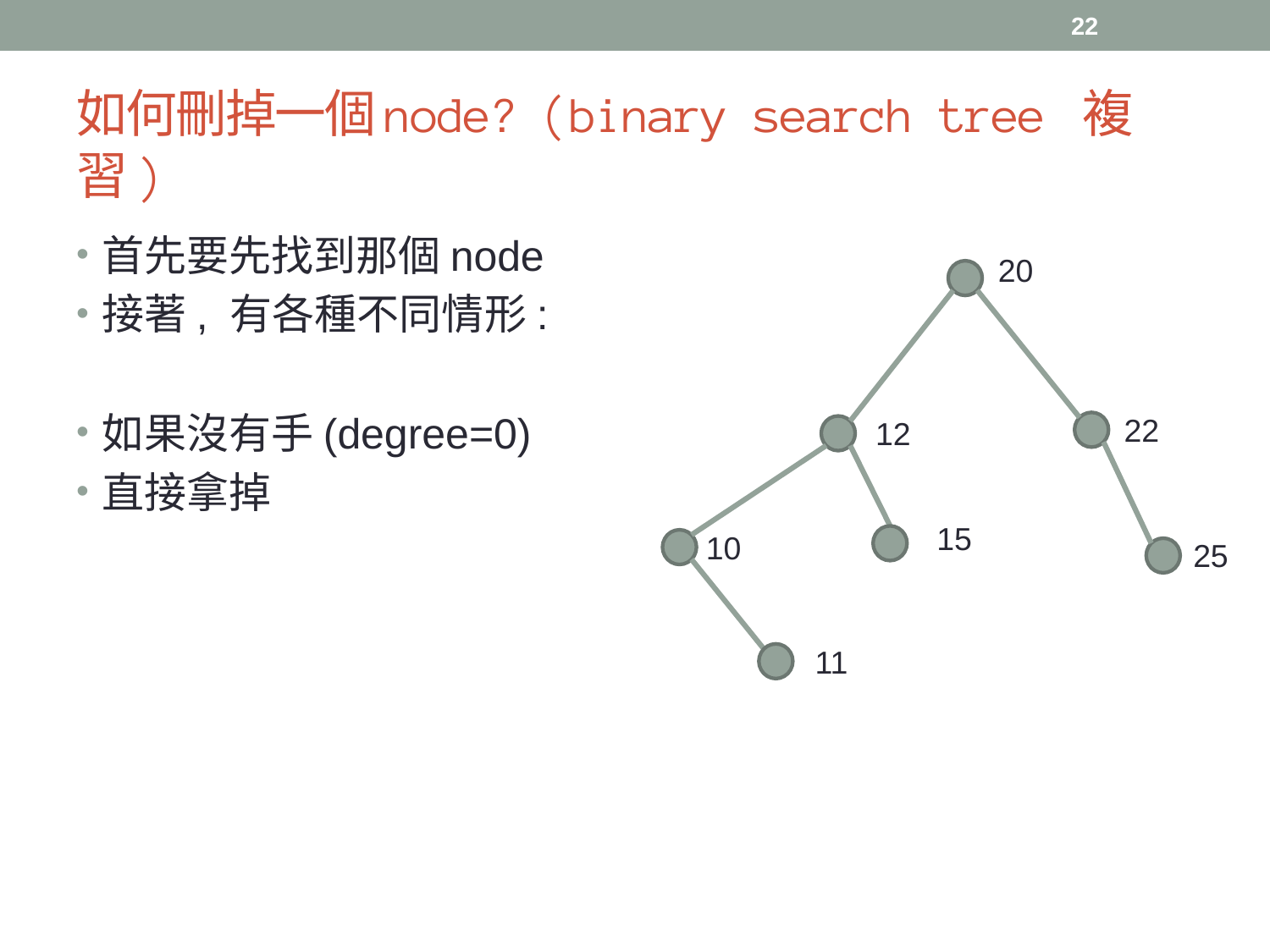

22
# 如何刪掉一個node? (binary search tree 複習)
首先要先找到那個node
接著, 有各種不同情形:

如果沒有手(degree=0)
直接拿掉

20

22
12

15
10

25

11